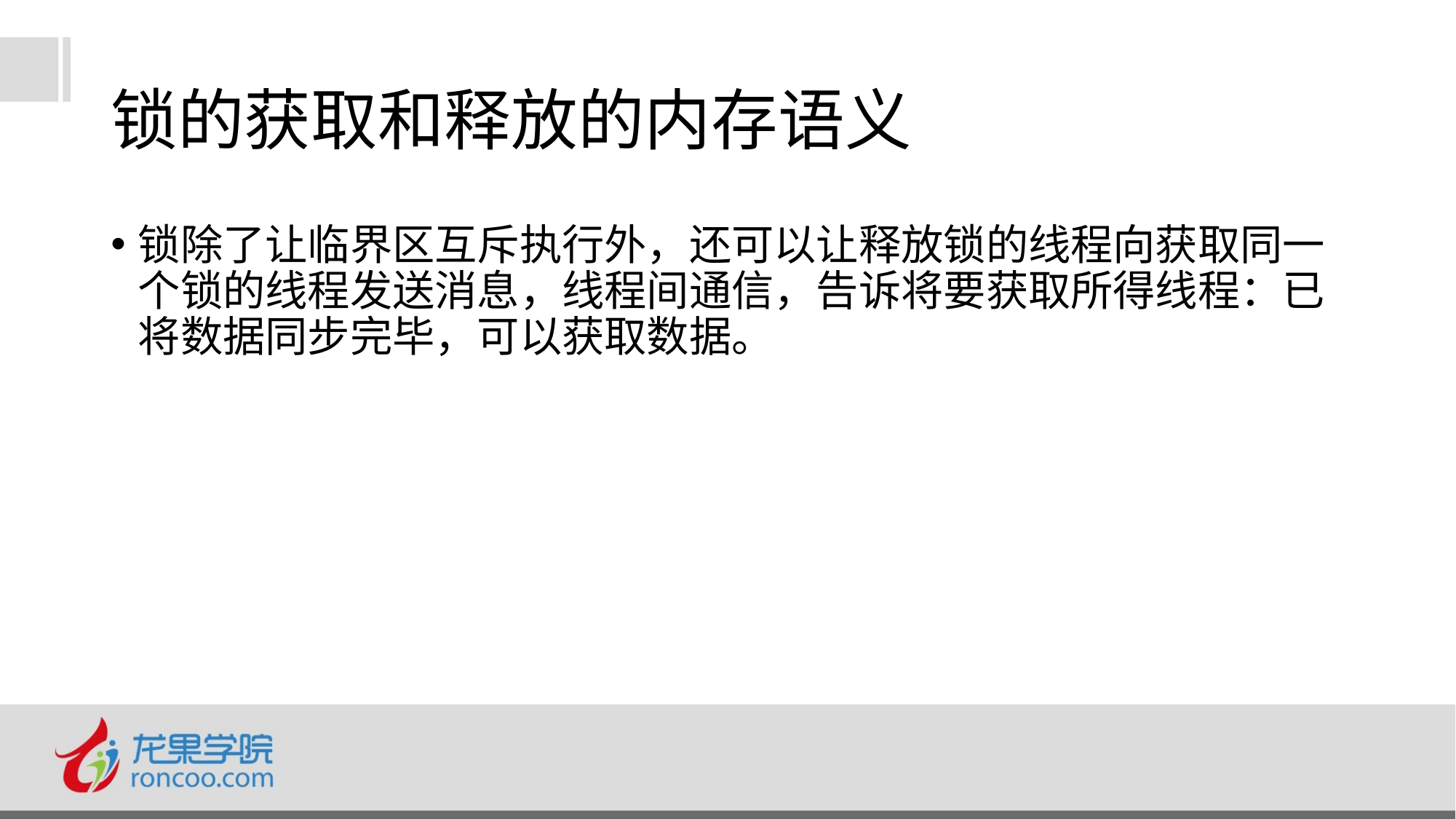

# 锁的获取和释放的内存语义
锁除了让临界区互斥执行外，还可以让释放锁的线程向获取同一个锁的线程发送消息，线程间通信，告诉将要获取所得线程：已将数据同步完毕，可以获取数据。